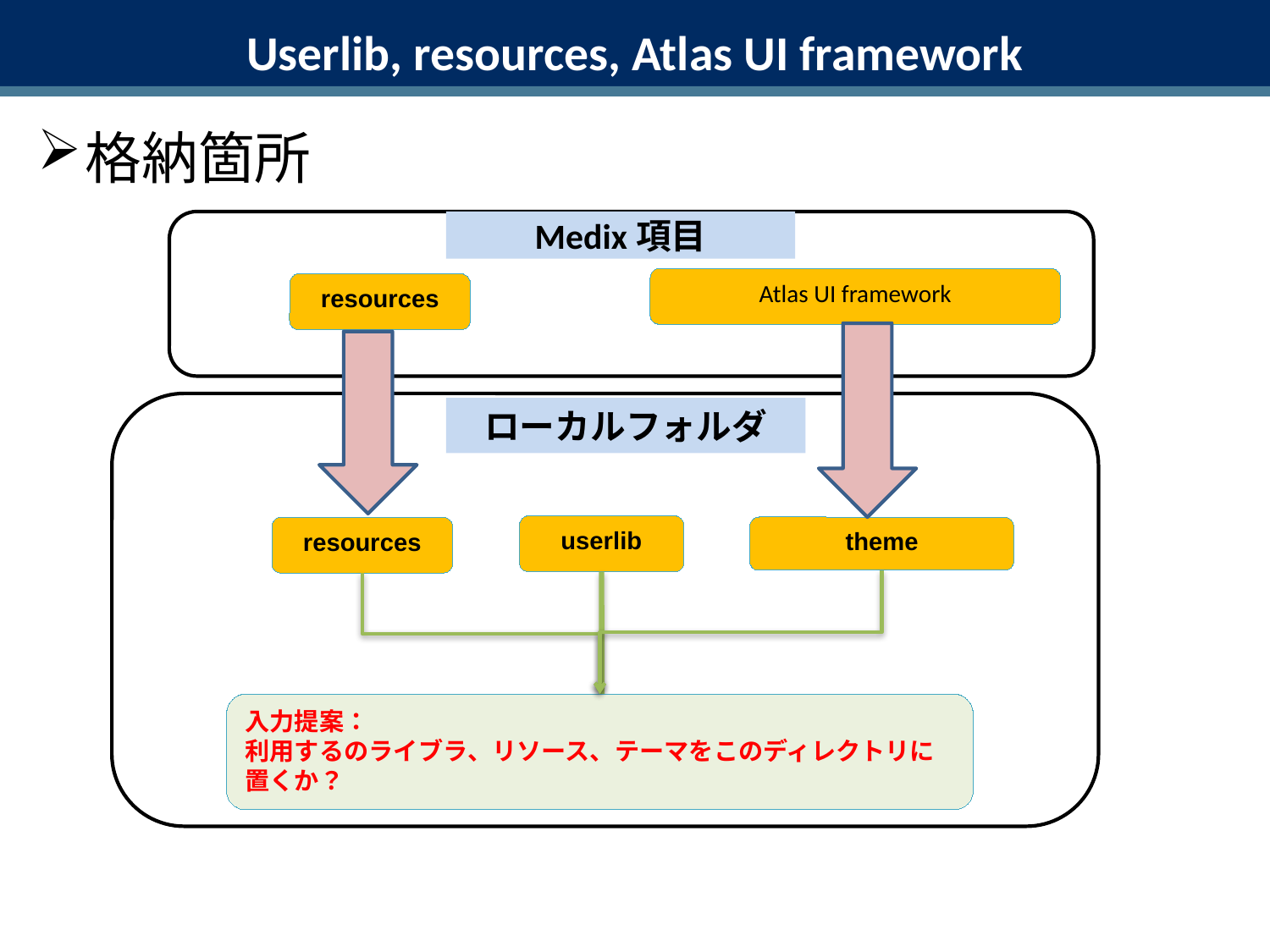

# Userlib, resources, Atlas UI framework
格納箇所

Medix項目
Atlas UI framework
resources

ローカルフォルダ
userlib
resources
theme
入力提案：
利用するのライブラ、リソース、テーマをこのディレクトリに置くか？